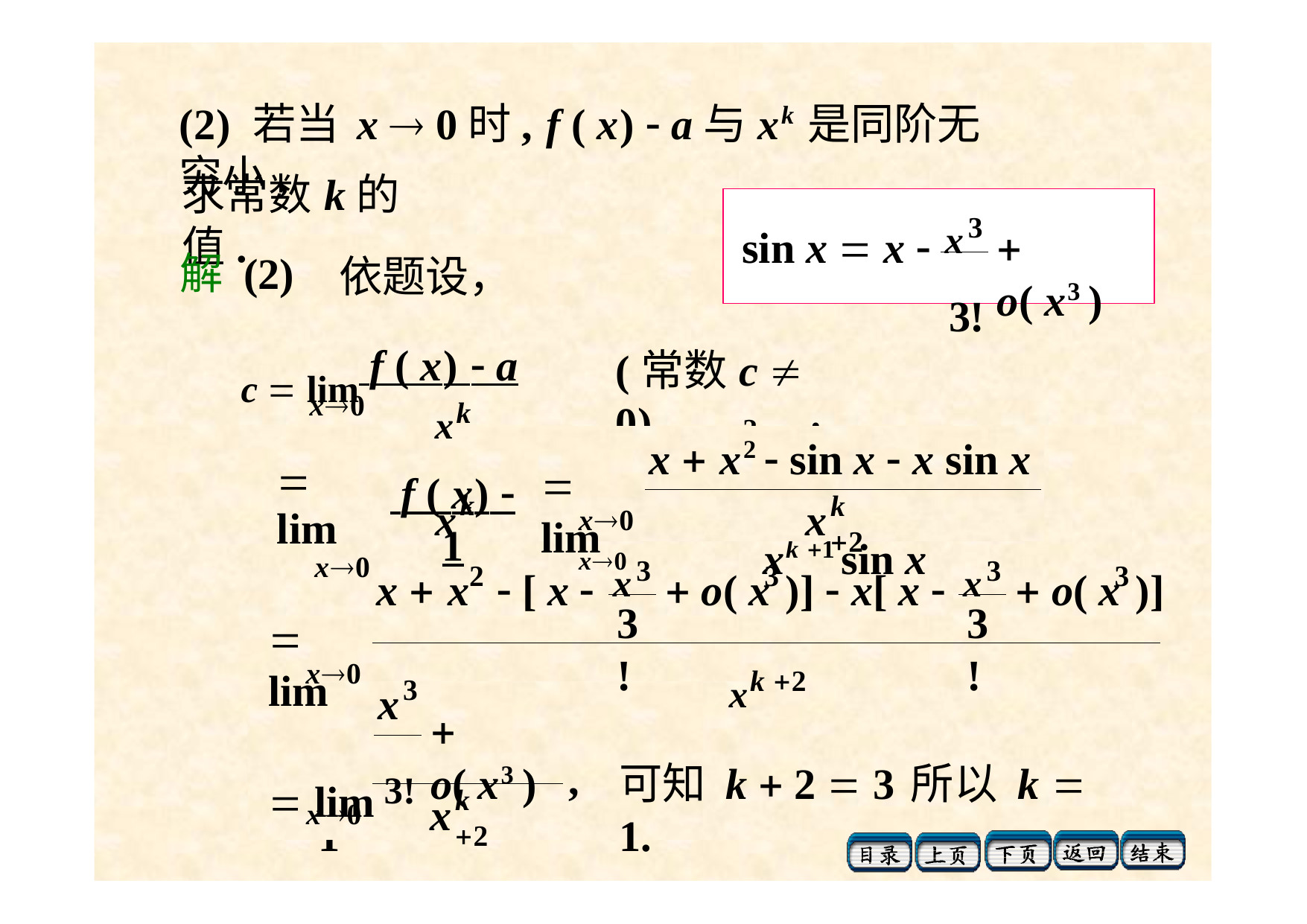

# (2) 若当x → 0时, f ( x) − a与xk是同阶无穷小,
x3
3!
求常数k的值.

sin x = x −
+ o( x3 )
解 (2)
依题设，

c = lim f ( x) − a
xk
 f ( x) − 1
(常数c ≠ 0)
x→0

2
= lim x + x	− sin x − x sin x
x→0	xk +1 sin x
x + x2 − sin x − x sin x
= lim
x→0
= lim
k
k +2

x
x
x→0
x3
x3
+ o( x	)] − x[ x −
xk +2
2
3
3
x + x	− [ x −
+ o( x	)]
3!
3!

= lim

x→0
3
x

+ o( x3 )
f ( x) = 1 + x − 1 ,	a = 1

= lim	3!
,
可知 k + 2 = 3	所以 k = 1.

sin x	x
k +2

x
x→0